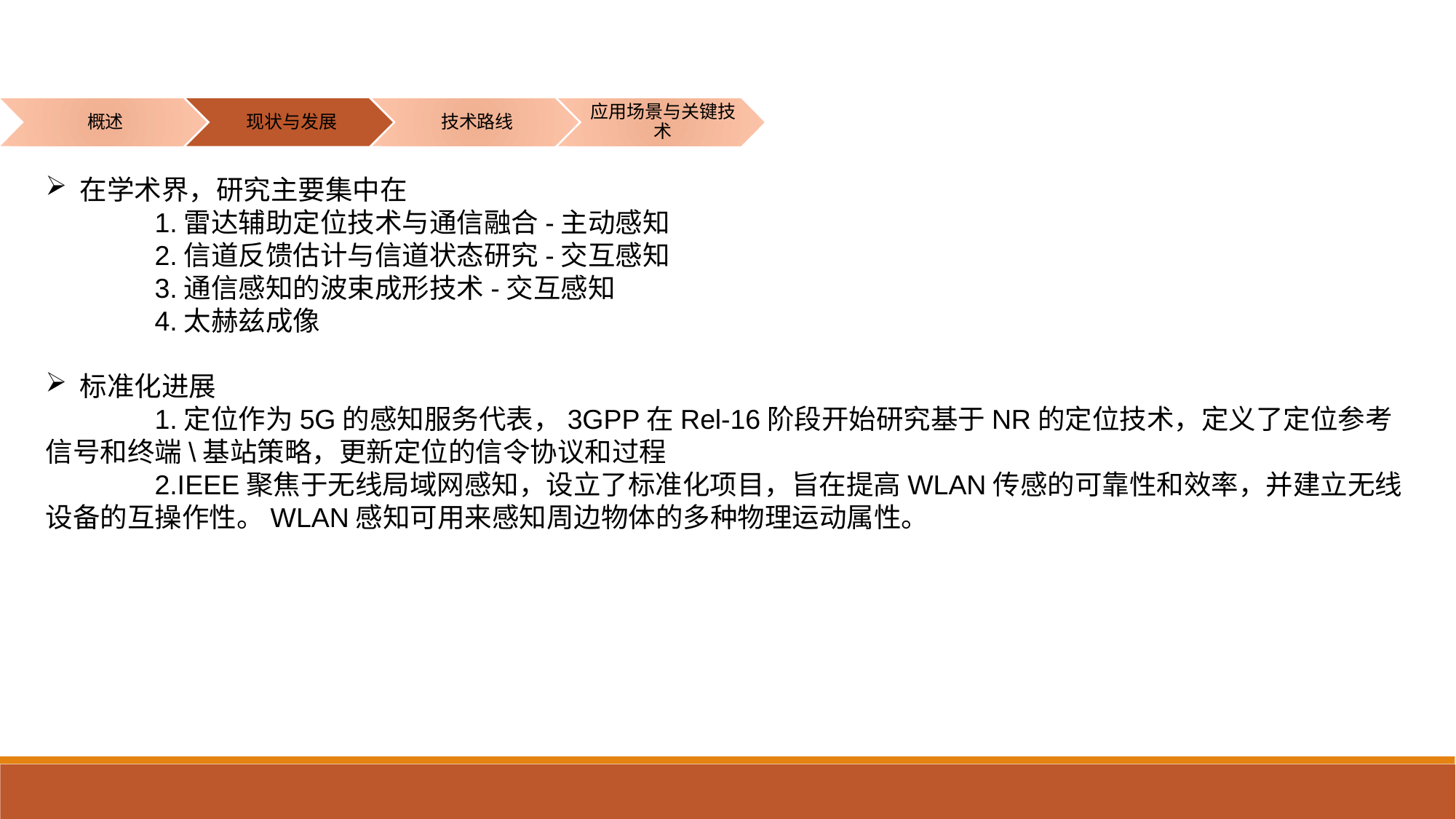

概述
现状与发展
技术路线
应用场景与关键技术
在学术界，研究主要集中在
	1.雷达辅助定位技术与通信融合-主动感知
	2.信道反馈估计与信道状态研究-交互感知
	3.通信感知的波束成形技术-交互感知
	4.太赫兹成像

标准化进展
 	1.定位作为5G的感知服务代表，3GPP在Rel-16阶段开始研究基于NR的定位技术，定义了定位参考信号和终端\基站策略，更新定位的信令协议和过程
	2.IEEE聚焦于无线局域网感知，设立了标准化项目，旨在提高WLAN传感的可靠性和效率，并建立无线设备的互操作性。WLAN感知可用来感知周边物体的多种物理运动属性。